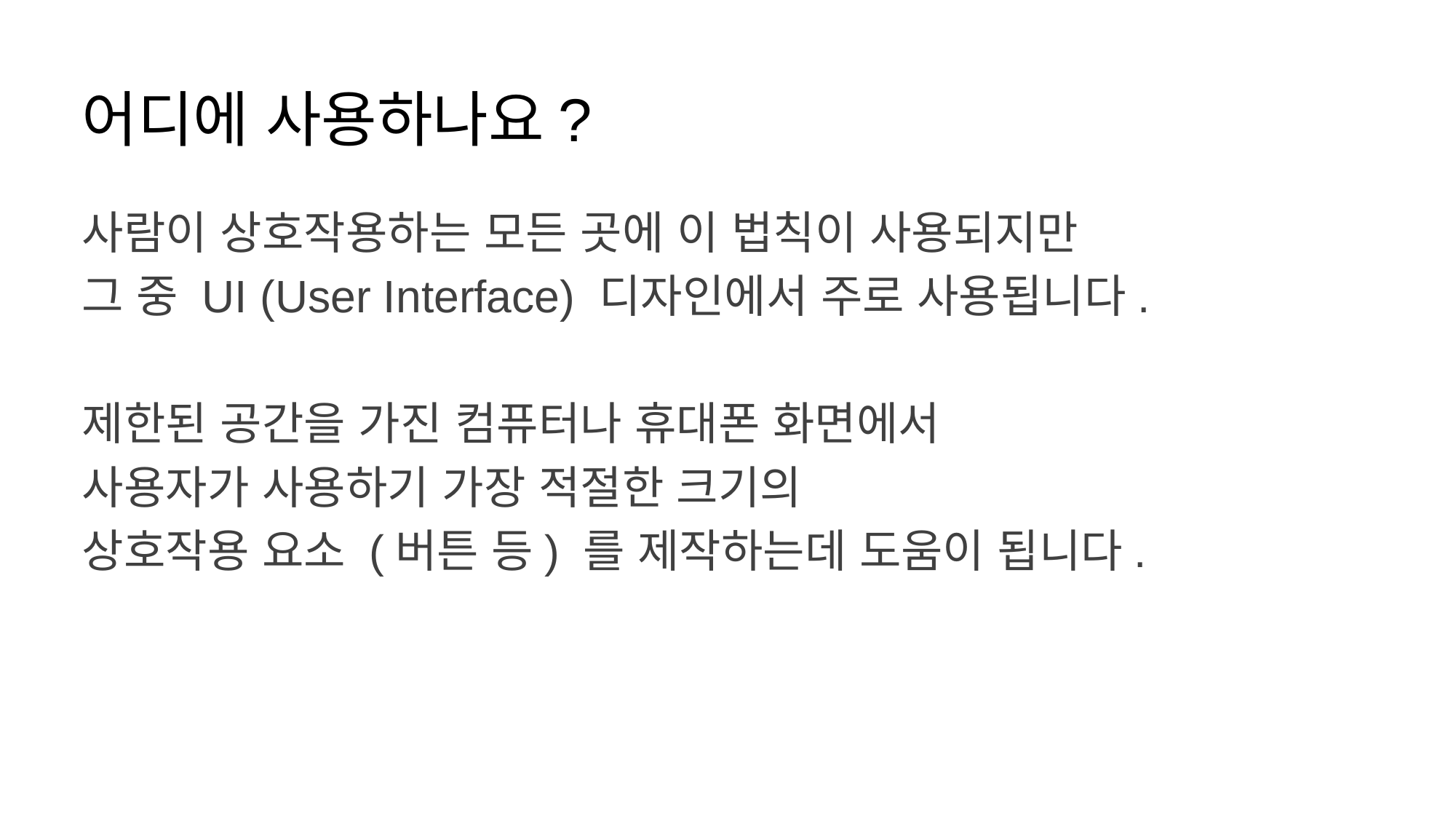

어디에 사용하나요?
사람이 상호작용하는 모든 곳에 이 법칙이 사용되지만
그 중 UI (User Interface) 디자인에서 주로 사용됩니다.

제한된 공간을 가진 컴퓨터나 휴대폰 화면에서
사용자가 사용하기 가장 적절한 크기의
상호작용 요소 (버튼 등) 를 제작하는데 도움이 됩니다.